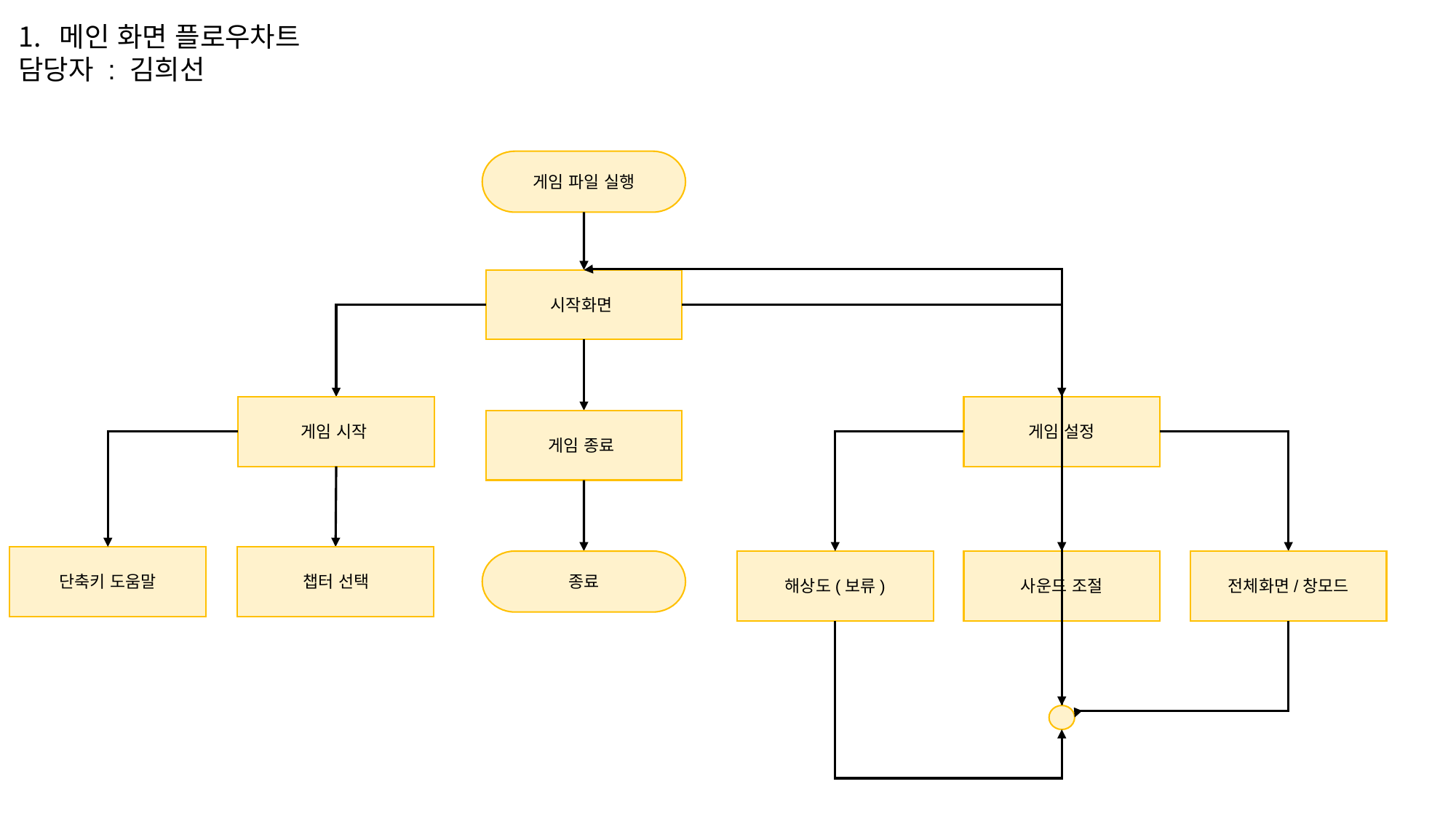

메인 화면 플로우차트
담당자 : 김희선

게임 파일 실행

시작화면

게임 시작
게임 설정
게임 종료

단축키 도움말
챕터 선택
종료
해상도(보류)
사운드 조절
전체화면/창모드